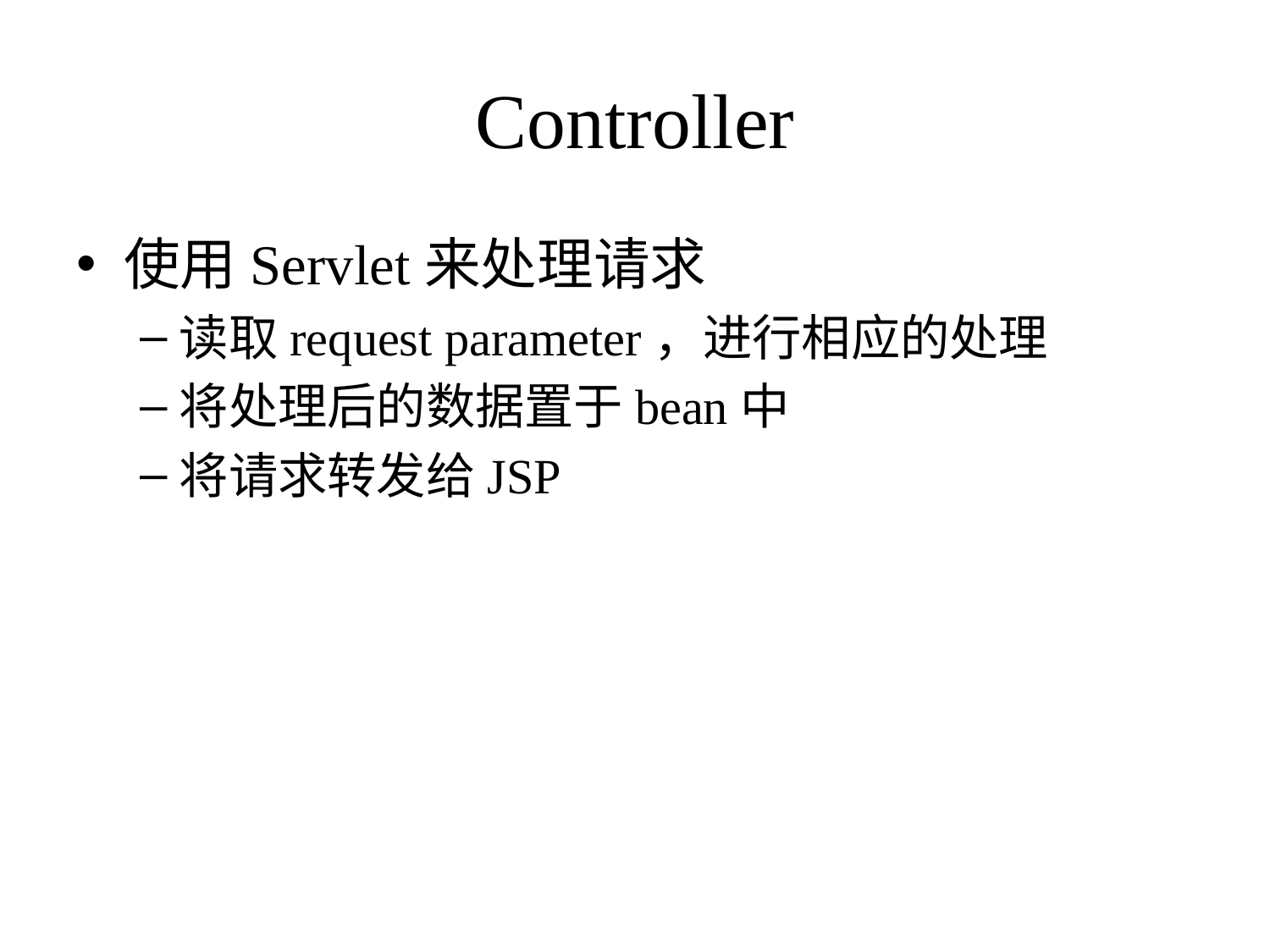

# Controller
使用Servlet来处理请求
读取request parameter，进行相应的处理
将处理后的数据置于bean中
将请求转发给JSP